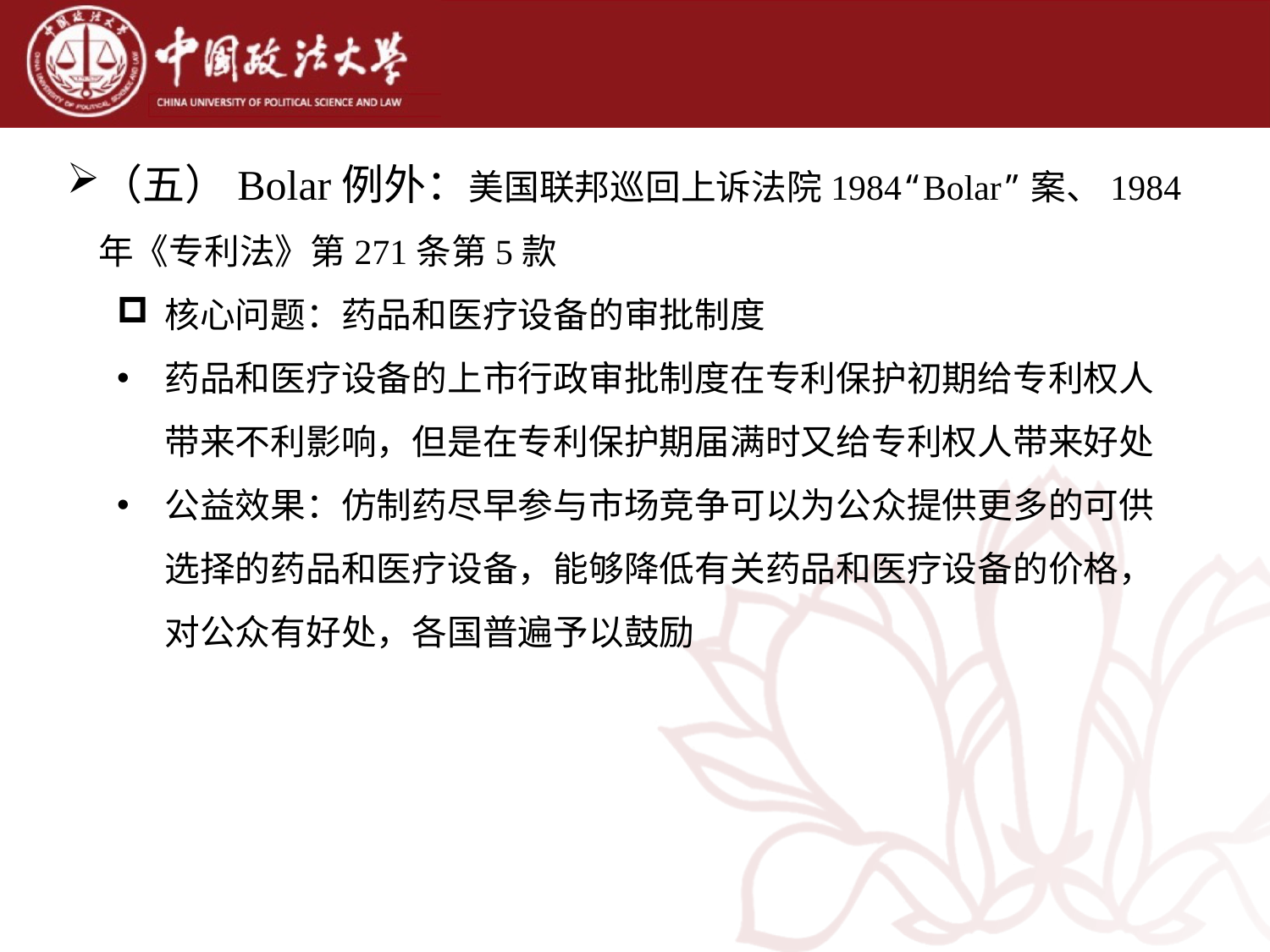

（五）Bolar例外：美国联邦巡回上诉法院1984“Bolar”案、1984年《专利法》第271条第5款
核心问题：药品和医疗设备的审批制度
药品和医疗设备的上市行政审批制度在专利保护初期给专利权人带来不利影响，但是在专利保护期届满时又给专利权人带来好处
公益效果：仿制药尽早参与市场竞争可以为公众提供更多的可供选择的药品和医疗设备，能够降低有关药品和医疗设备的价格，对公众有好处，各国普遍予以鼓励